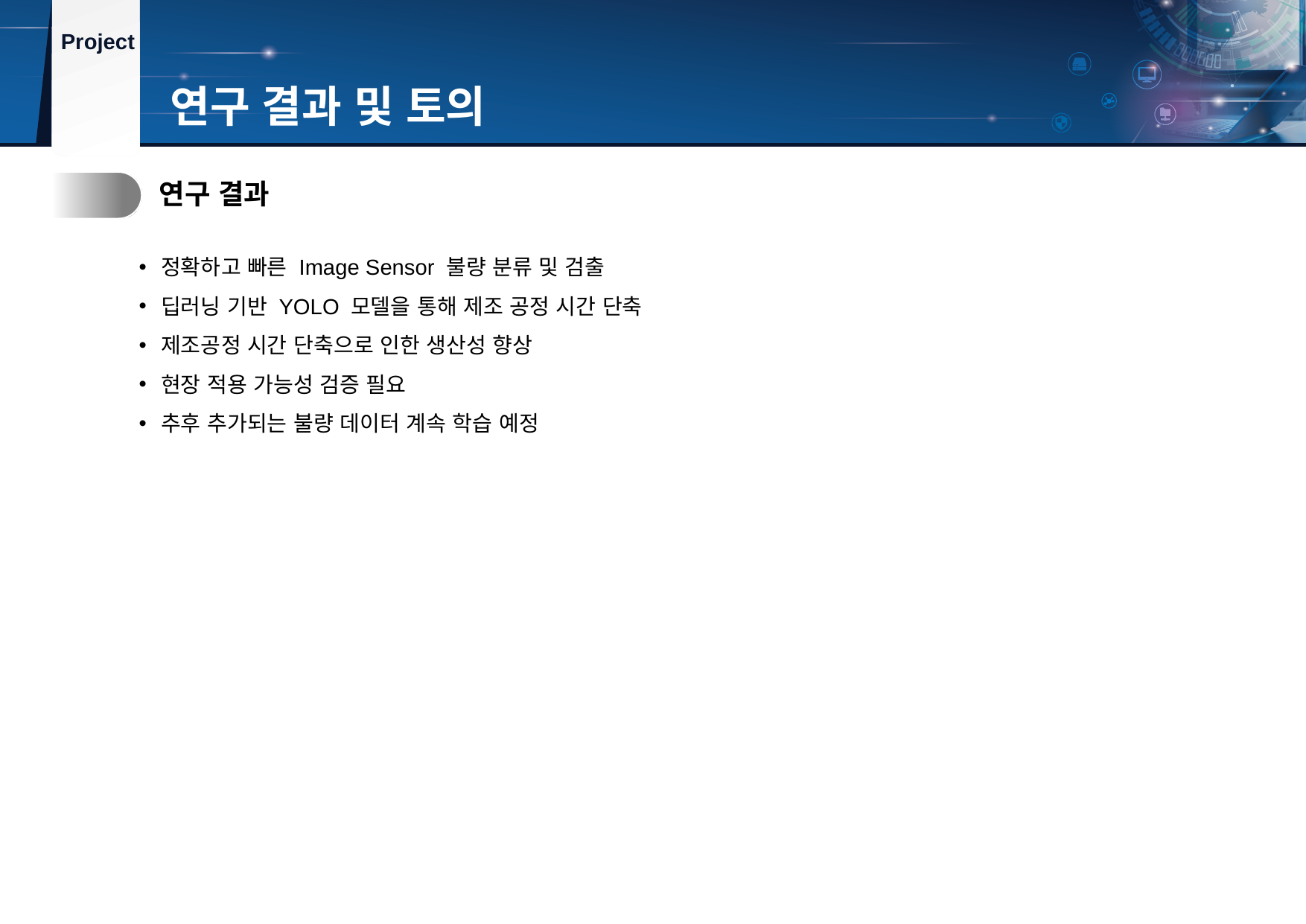

연구 결과 및 토의

2.
연구 결과
정확하고 빠른 Image Sensor 불량 분류 및 검출
딥러닝 기반 YOLO 모델을 통해 제조 공정 시간 단축
제조공정 시간 단축으로 인한 생산성 향상
현장 적용 가능성 검증 필요
추후 추가되는 불량 데이터 계속 학습 예정